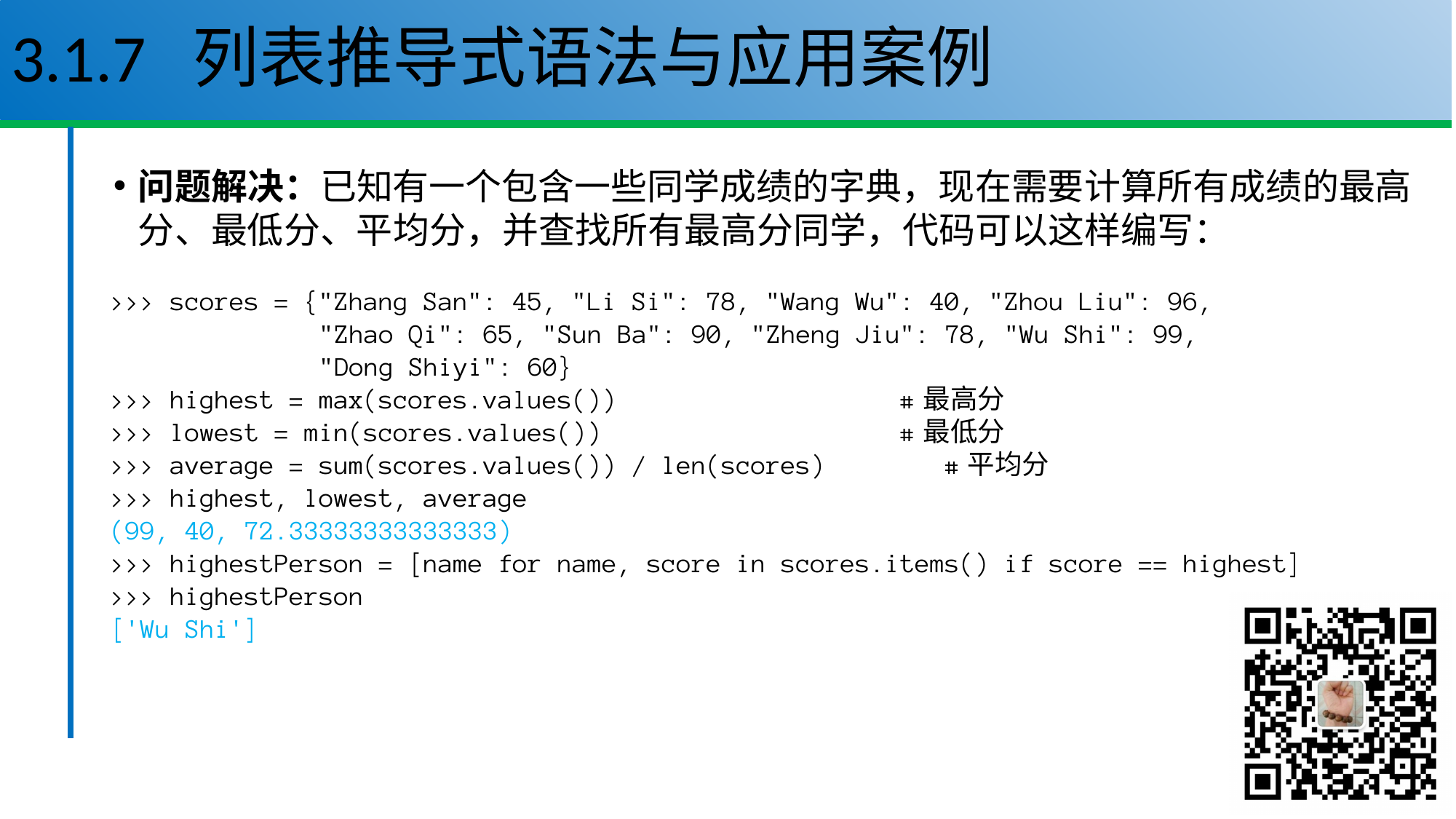

# 3.1.7  列表推导式语法与应用案例
问题解决：已知有一个包含一些同学成绩的字典，现在需要计算所有成绩的最高分、最低分、平均分，并查找所有最高分同学，代码可以这样编写：

>>> scores = {"Zhang San": 45, "Li Si": 78, "Wang Wu": 40, "Zhou Liu": 96,
              "Zhao Qi": 65, "Sun Ba": 90, "Zheng Jiu": 78, "Wu Shi": 99,
              "Dong Shiyi": 60}
>>> highest = max(scores.values())                   #最高分
>>> lowest = min(scores.values())                    #最低分
>>> average = sum(scores.values()) / len(scores)        #平均分
>>> highest, lowest, average
(99, 40, 72.33333333333333)
>>> highestPerson = [name for name, score in scores.items() if score == highest]
>>> highestPerson
['Wu Shi']
31